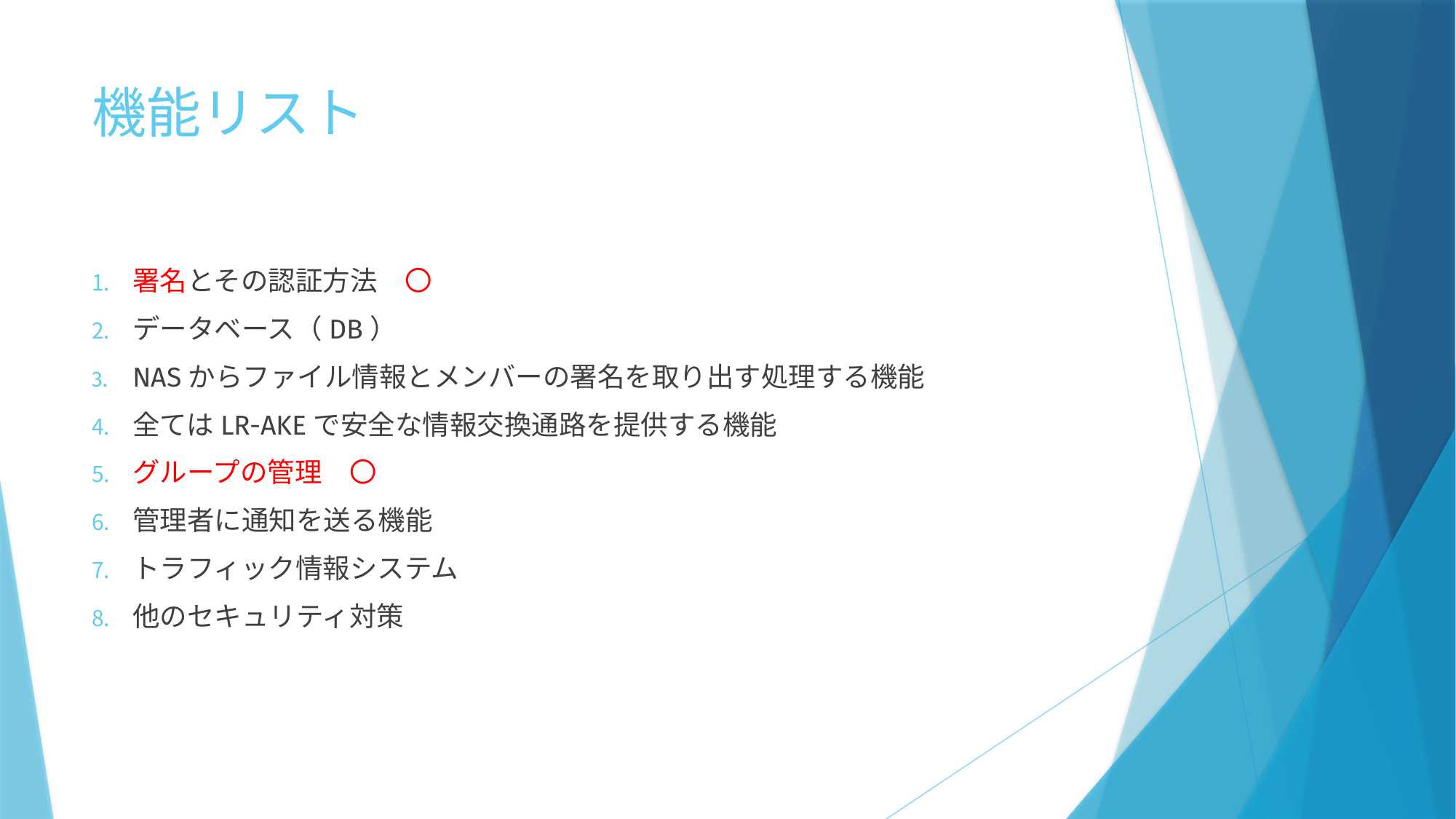

# 機能リスト
署名とその認証方法　〇
データベース（DB）
NASからファイル情報とメンバーの署名を取り出す処理する機能
全てはLR-AKEで安全な情報交換通路を提供する機能
グループの管理　〇
管理者に通知を送る機能
トラフィック情報システム
他のセキュリティ対策